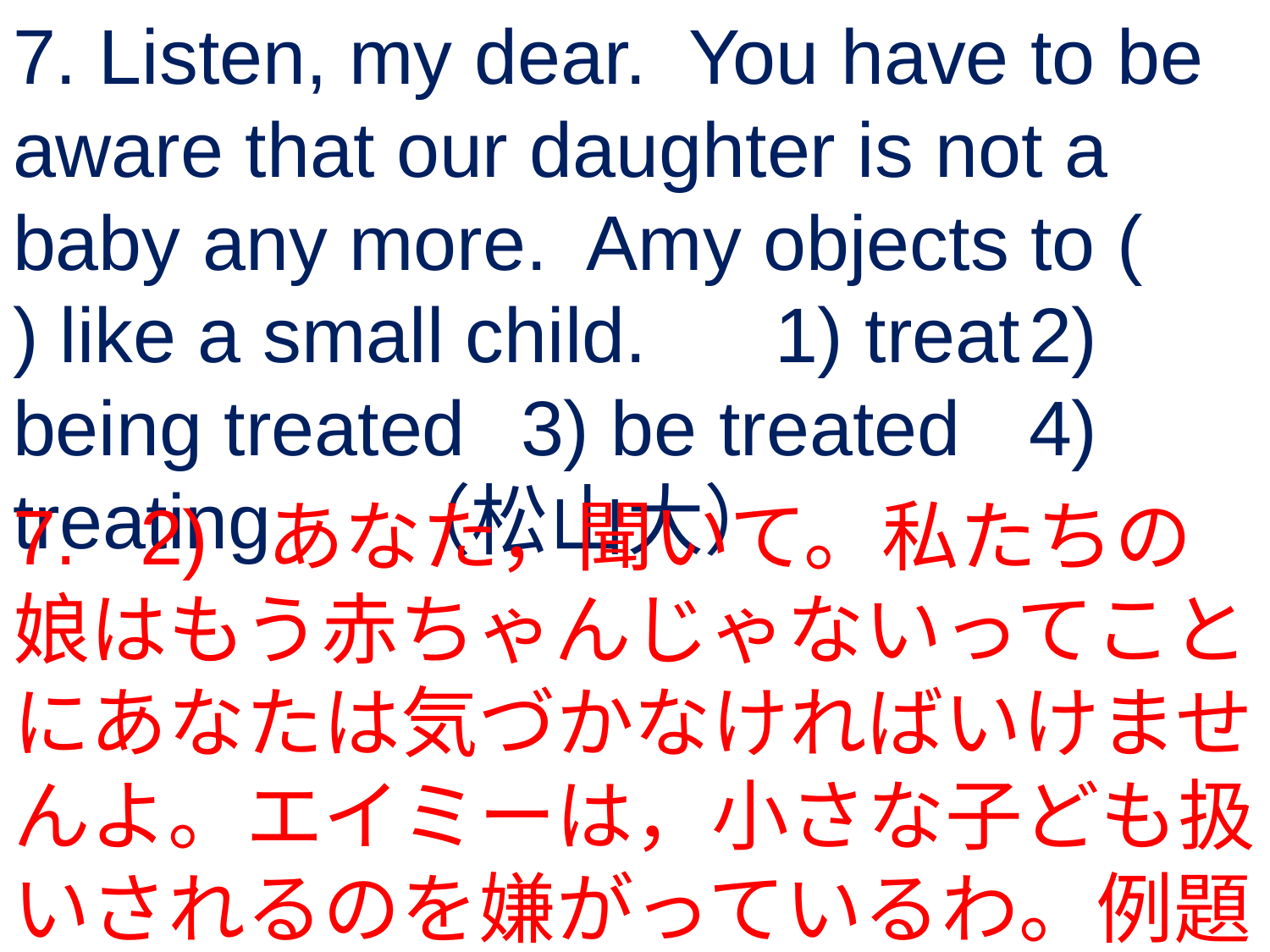

# 7. Listen, my dear.  You have to be aware that our daughter is not a baby any more.  Amy objects to (      ) like a small child.	1) treat	2) being treated	3) be treated	4) treating	（松山大）
7.	2) 	あなた，聞いて。私たちの娘はもう赤ちゃんじゃないってことにあなたは気づかなければいけませんよ。エイミーは，小さな子ども扱いされるのを嫌がっているわ。例題73